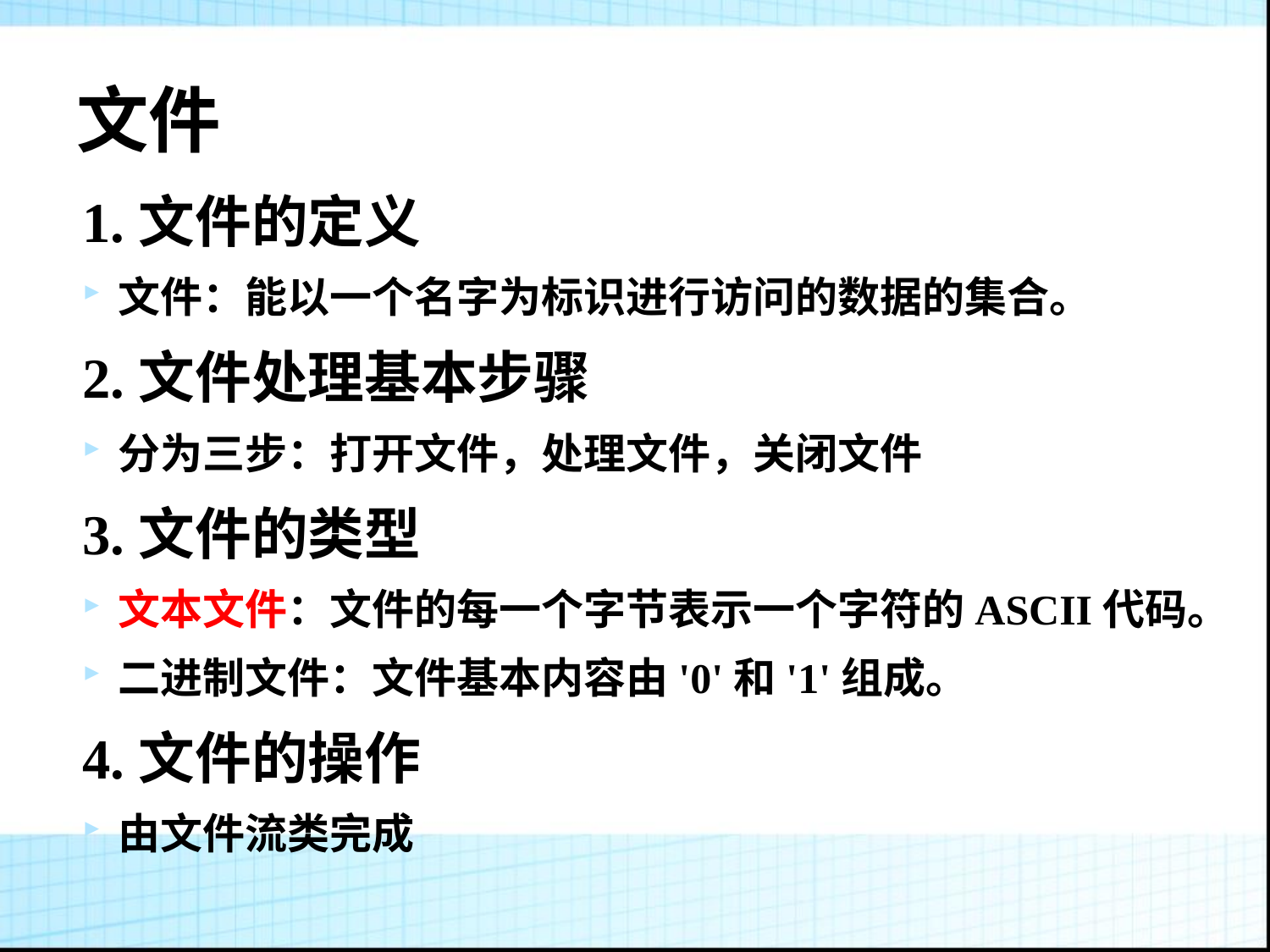

# 文件
1.文件的定义
文件：能以一个名字为标识进行访问的数据的集合。
2.文件处理基本步骤
分为三步：打开文件，处理文件，关闭文件
3.文件的类型
文本文件：文件的每一个字节表示一个字符的ASCII代码。
二进制文件：文件基本内容由'0'和'1'组成。
4.文件的操作
由文件流类完成